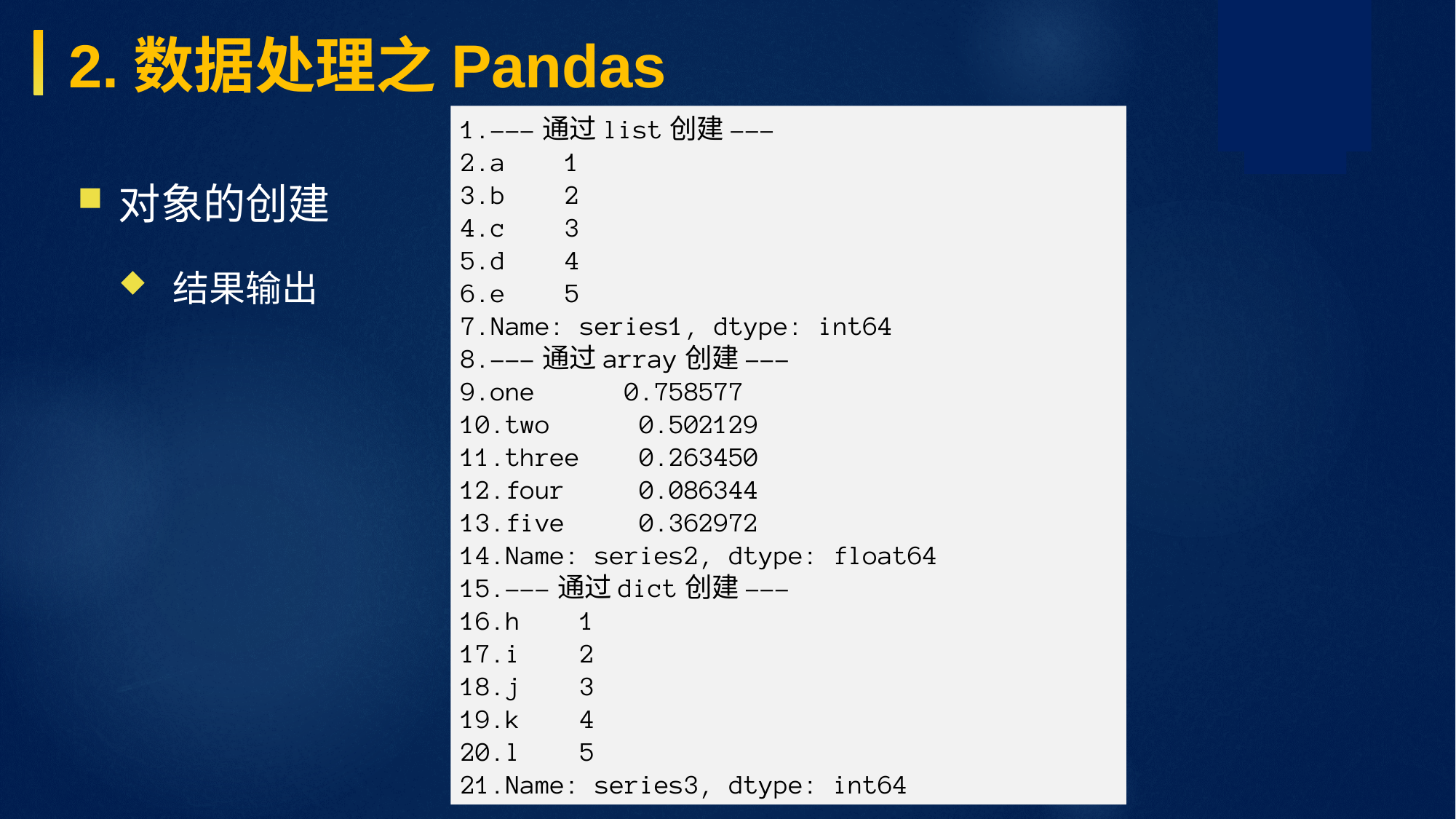

2.数据处理之Pandas
1.---通过list创建---
2.a    1
3.b    2
4.c    3
5.d    4
6.e    5
7.Name: series1, dtype: int64
8.---通过array创建---
9.one      0.758577
10.two      0.502129
11.three    0.263450
12.four     0.086344
13.five     0.362972
14.Name: series2, dtype: float64
15.---通过dict创建---
16.h    1
17.i    2
18.j    3
19.k    4
20.l    5
21.Name: series3, dtype: int64
对象的创建
结果输出